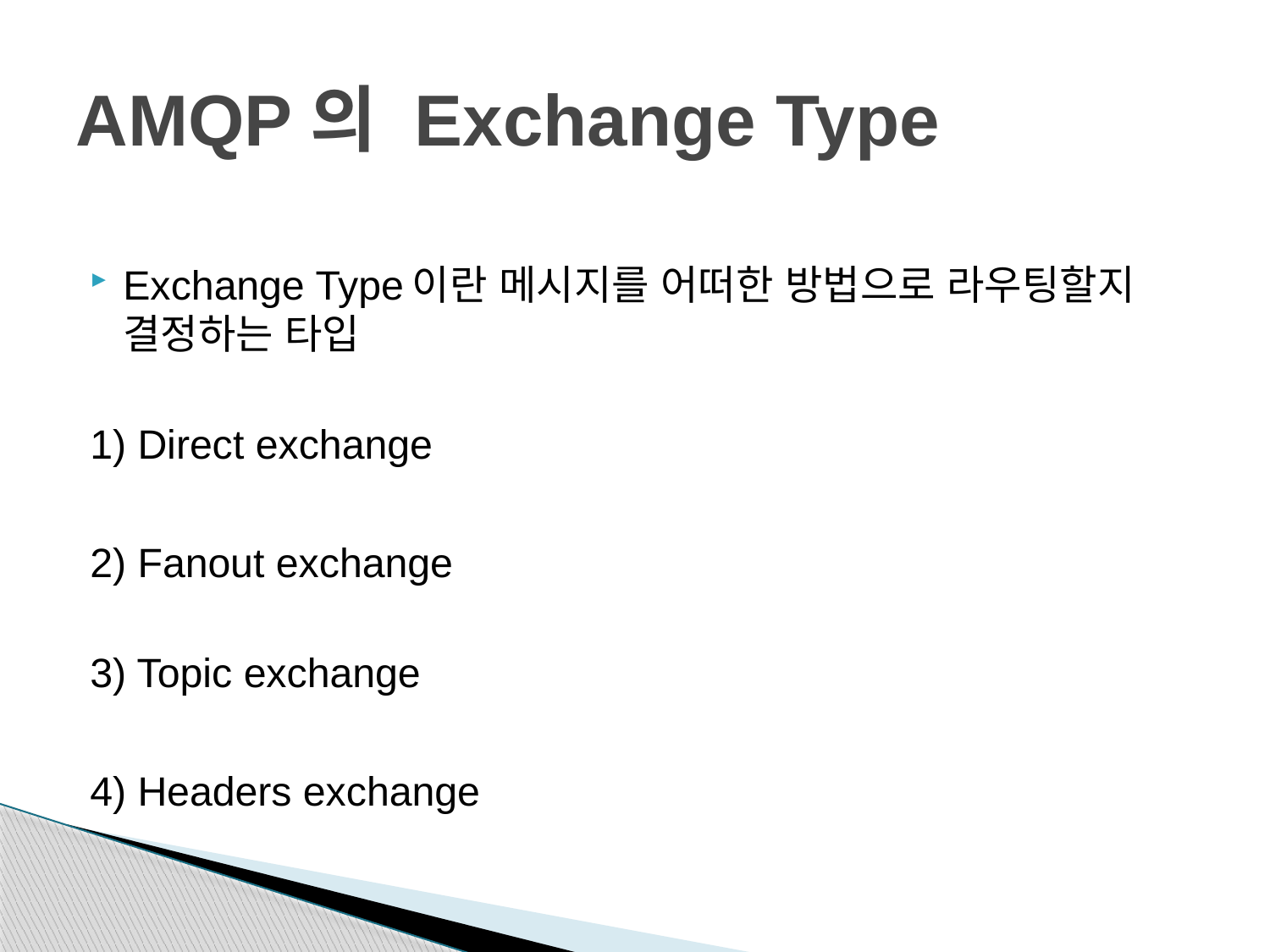

# AMQP의 Exchange Type

Exchange Type이란 메시지를 어떠한 방법으로 라우팅할지 결정하는 타입

1) Direct exchange

2) Fanout exchange

3) Topic exchange

4) Headers exchange